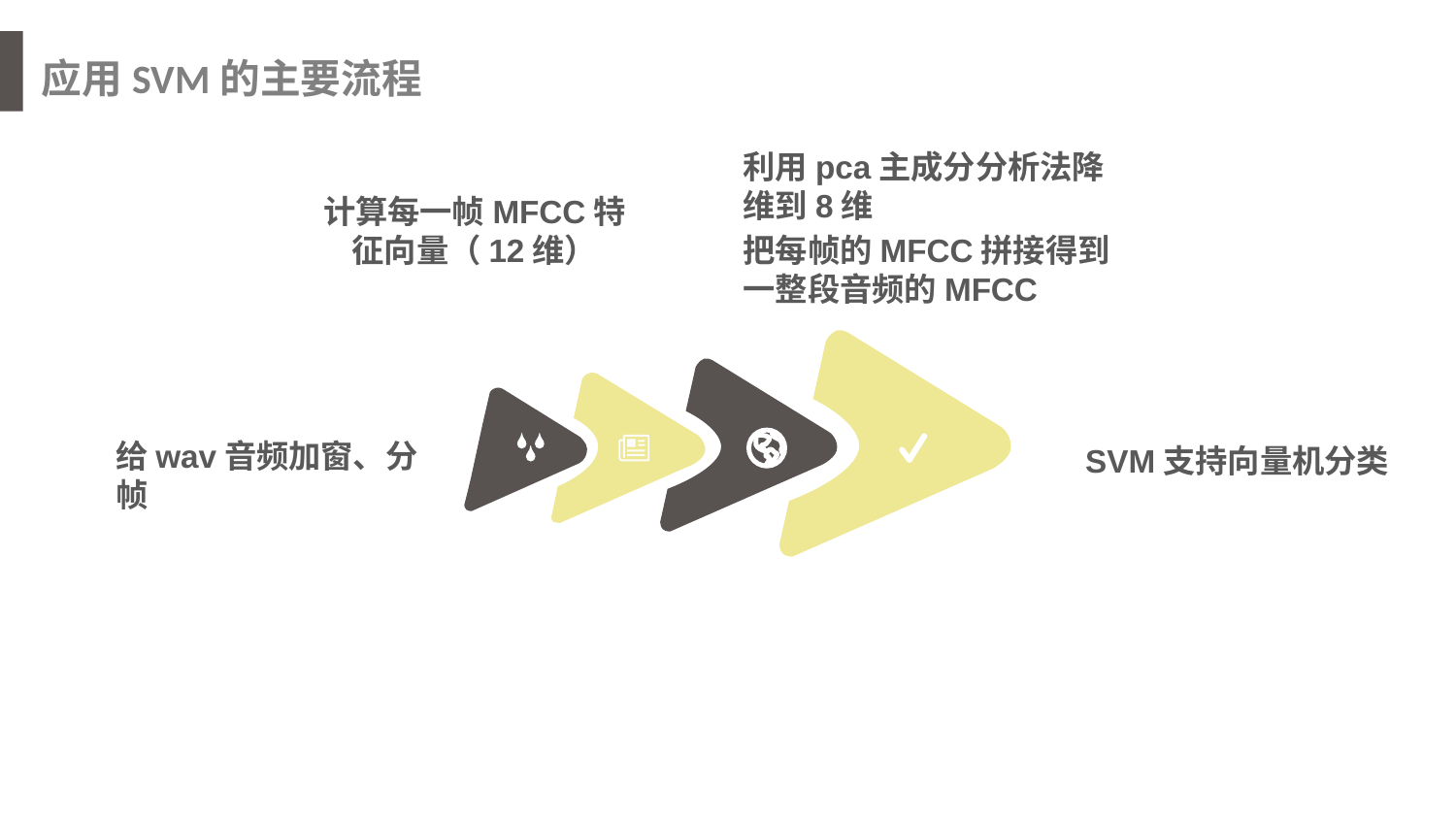

应用SVM的主要流程
利用pca主成分分析法降维到8维
把每帧的MFCC拼接得到一整段音频的MFCC
计算每一帧MFCC特征向量（12维）

给wav音频加窗、分帧
SVM支持向量机分类